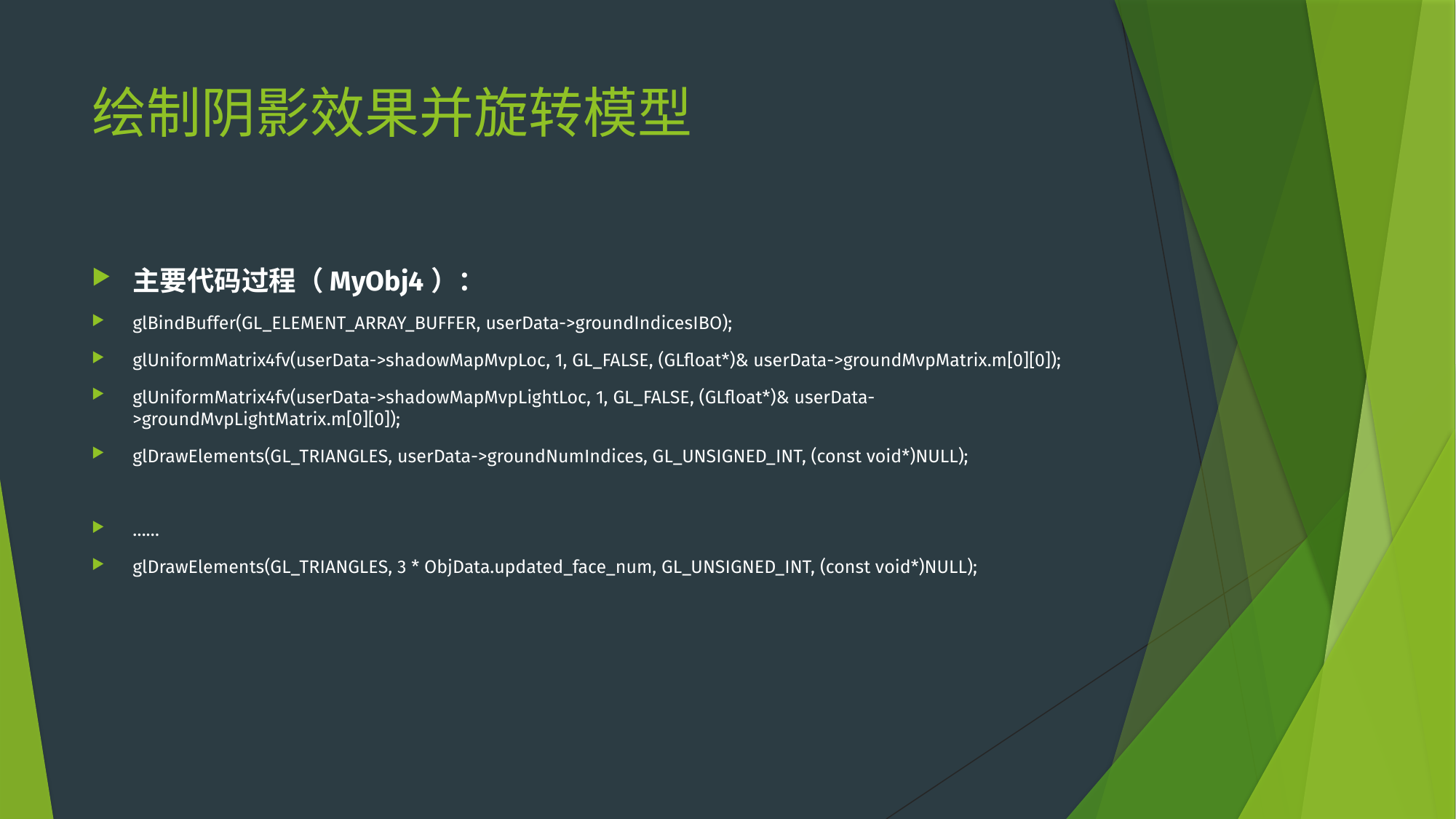

# 绘制阴影效果并旋转模型
主要代码过程（MyObj4）：
glBindBuffer(GL_ELEMENT_ARRAY_BUFFER, userData->groundIndicesIBO);
glUniformMatrix4fv(userData->shadowMapMvpLoc, 1, GL_FALSE, (GLfloat*)& userData->groundMvpMatrix.m[0][0]);
glUniformMatrix4fv(userData->shadowMapMvpLightLoc, 1, GL_FALSE, (GLfloat*)& userData->groundMvpLightMatrix.m[0][0]);
glDrawElements(GL_TRIANGLES, userData->groundNumIndices, GL_UNSIGNED_INT, (const void*)NULL);

……
glDrawElements(GL_TRIANGLES, 3 * ObjData.updated_face_num, GL_UNSIGNED_INT, (const void*)NULL);